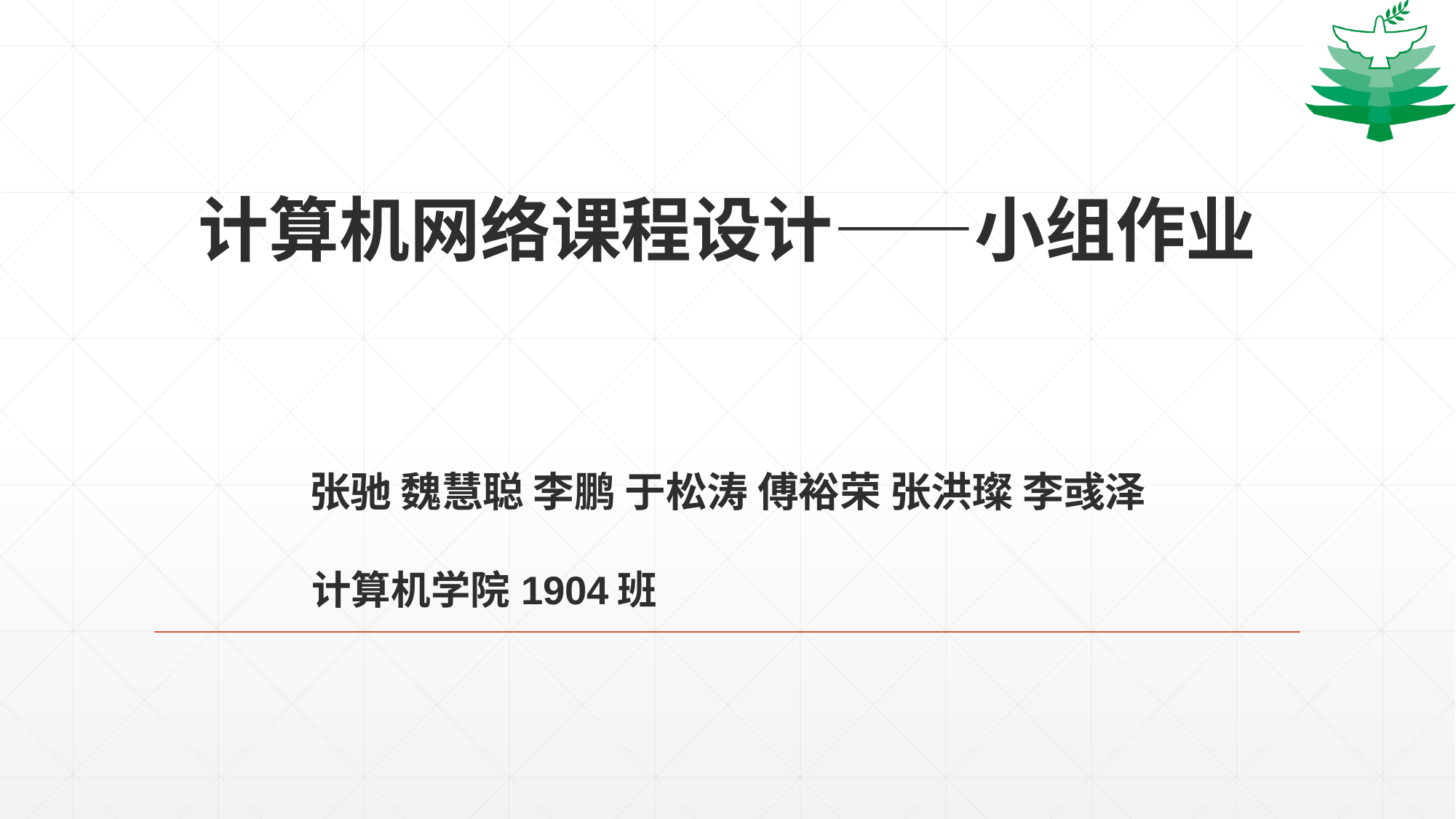

# 计算机网络课程设计——小组作业 张驰 魏慧聪 李鹏 于松涛 傅裕荣 张洪璨 李彧泽 计算机学院1904班